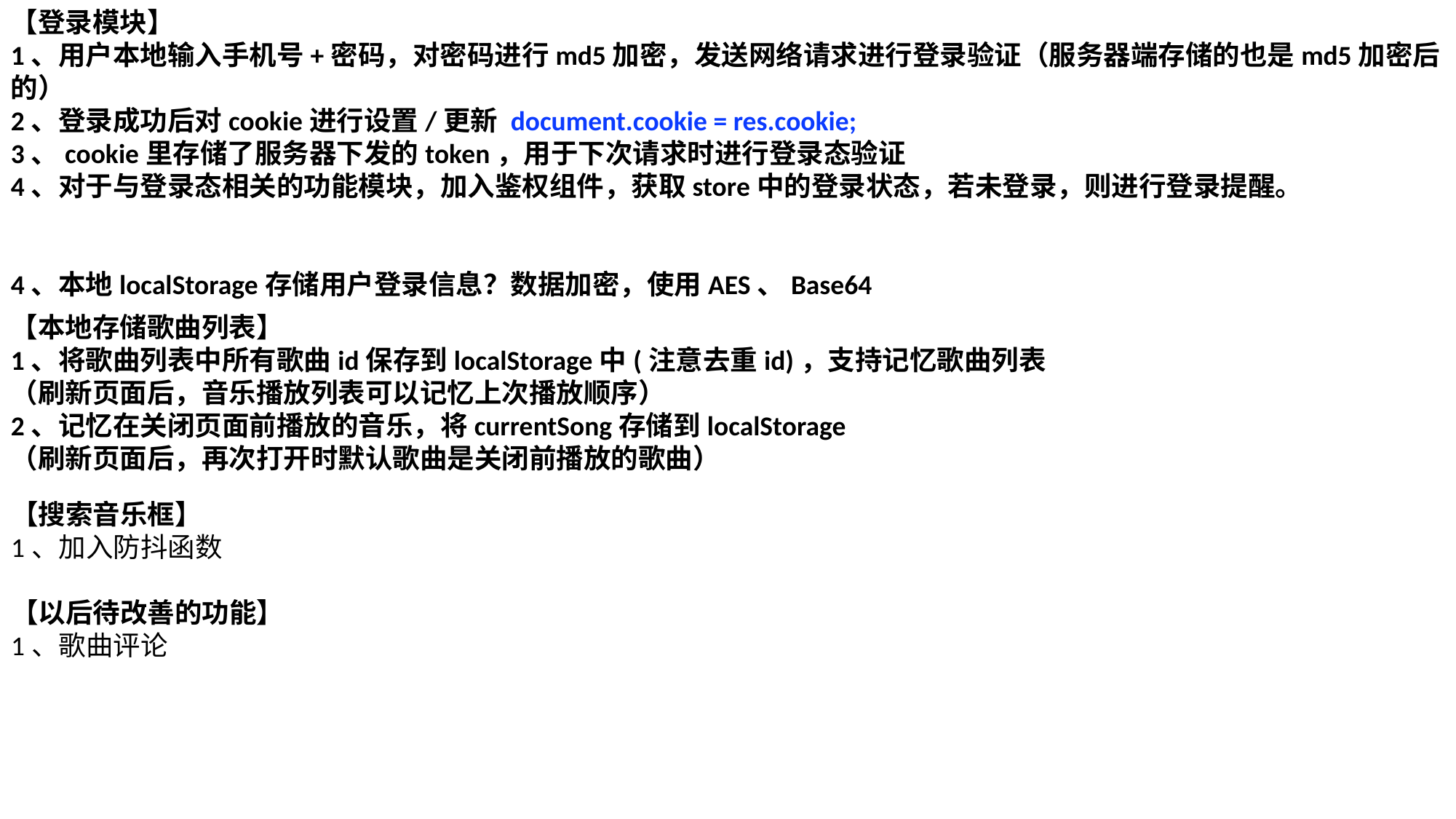

【登录模块】
1、用户本地输入手机号+密码，对密码进行md5加密，发送网络请求进行登录验证（服务器端存储的也是md5加密后的）
2、登录成功后对cookie进行设置/更新 document.cookie = res.cookie;
3、cookie里存储了服务器下发的token，用于下次请求时进行登录态验证
4、对于与登录态相关的功能模块，加入鉴权组件，获取store中的登录状态，若未登录，则进行登录提醒。

4、本地localStorage存储用户登录信息？数据加密，使用AES、Base64

【本地存储歌曲列表】
1、将歌曲列表中所有歌曲id保存到localStorage中(注意去重id)，支持记忆歌曲列表
（刷新页面后，音乐播放列表可以记忆上次播放顺序）
2、记忆在关闭页面前播放的音乐，将currentSong存储到localStorage
（刷新页面后，再次打开时默认歌曲是关闭前播放的歌曲）
【搜索音乐框】
1、加入防抖函数

【以后待改善的功能】
1、歌曲评论